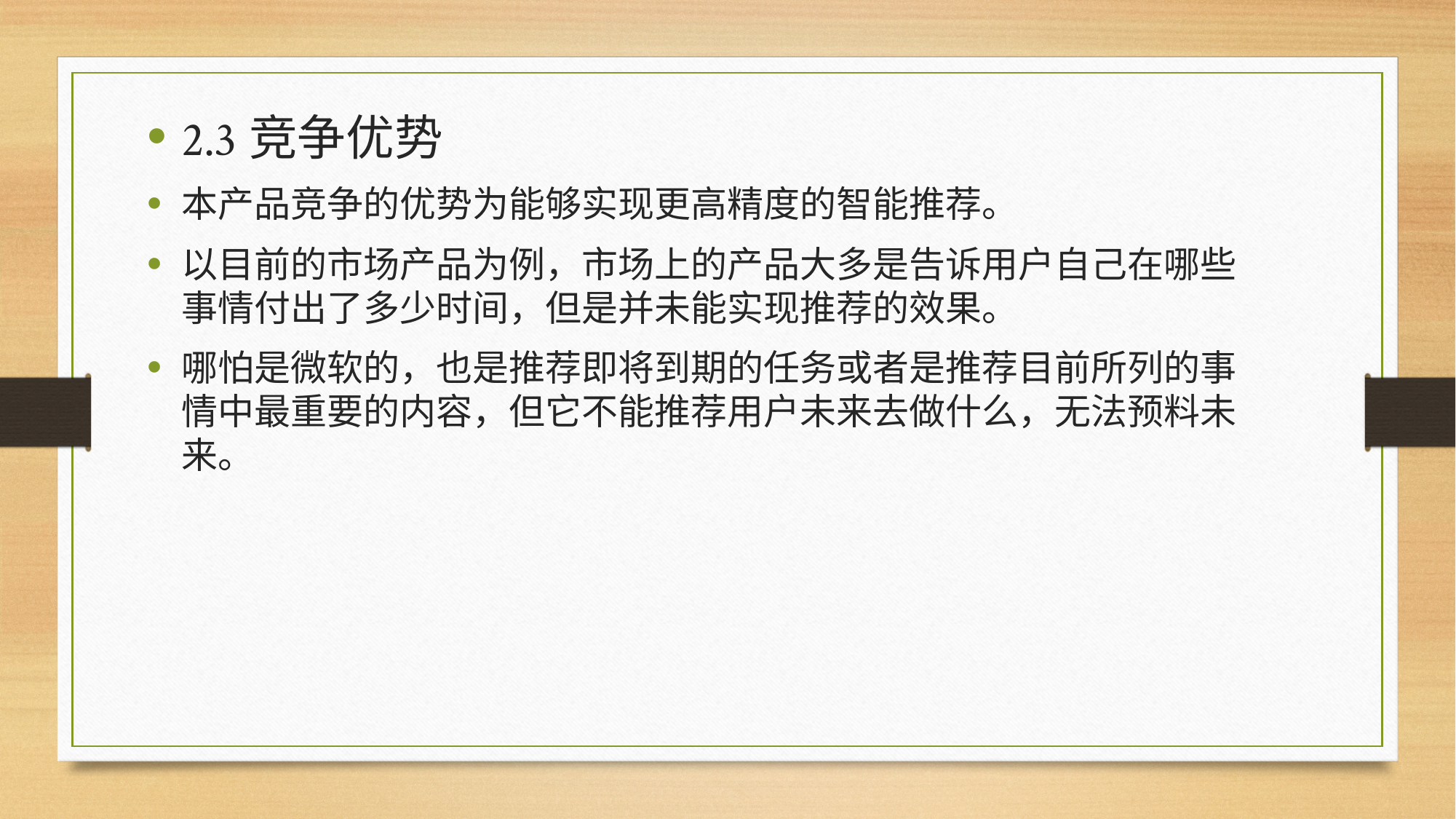

2.3竞争优势
本产品竞争的优势为能够实现更高精度的智能推荐。
以目前的市场产品为例，市场上的产品大多是告诉用户自己在哪些事情付出了多少时间，但是并未能实现推荐的效果。
哪怕是微软的，也是推荐即将到期的任务或者是推荐目前所列的事情中最重要的内容，但它不能推荐用户未来去做什么，无法预料未来。